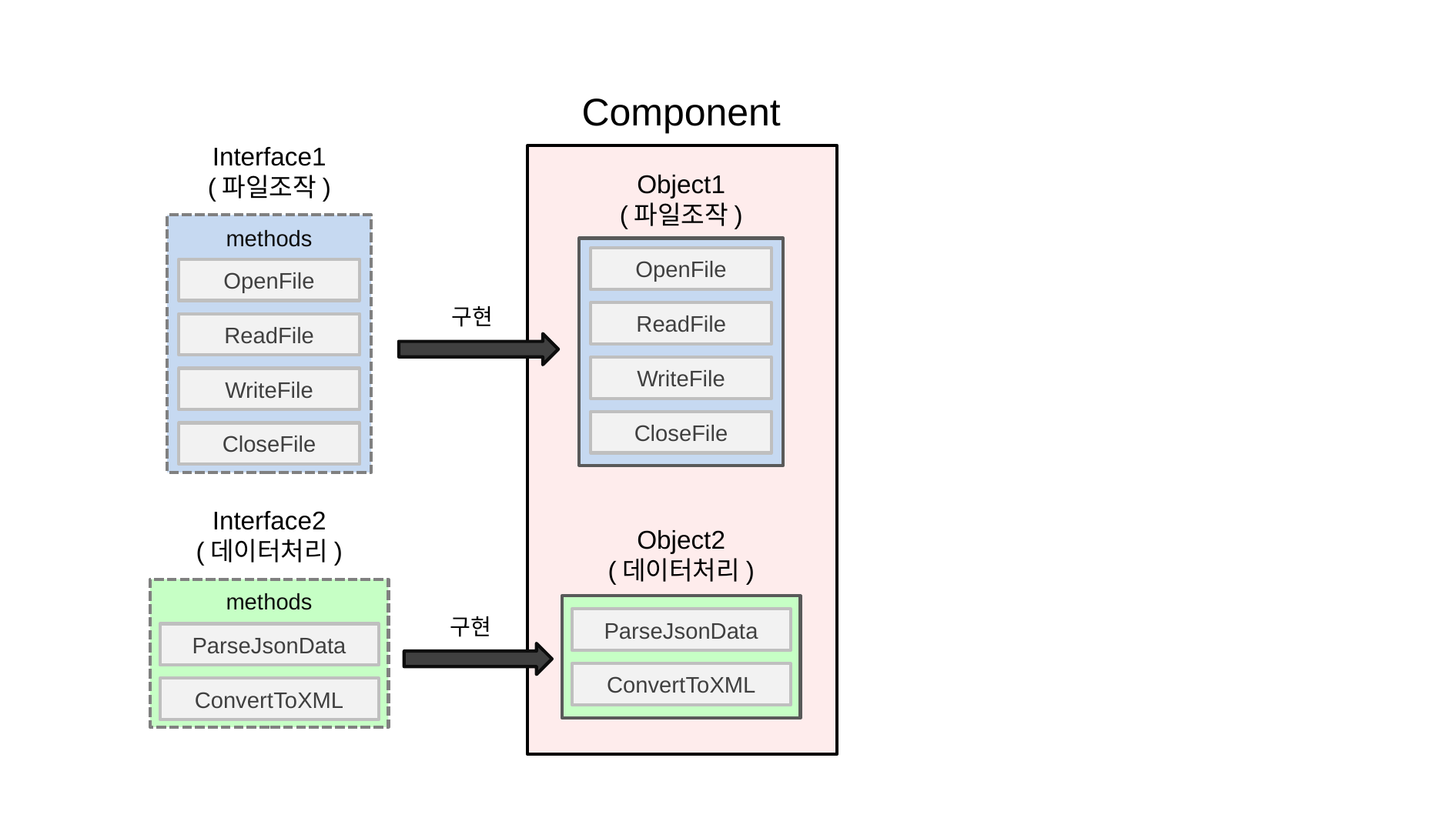

Component
Interface1
(파일조작)

Object1
(파일조작)

methods

OpenFile
OpenFile
구현
ReadFile
ReadFile

WriteFile
WriteFile
CloseFile
CloseFile
Interface2
(데이터처리)
Object2
(데이터처리)

methods

구현
ParseJsonData
ParseJsonData

ConvertToXML
ConvertToXML